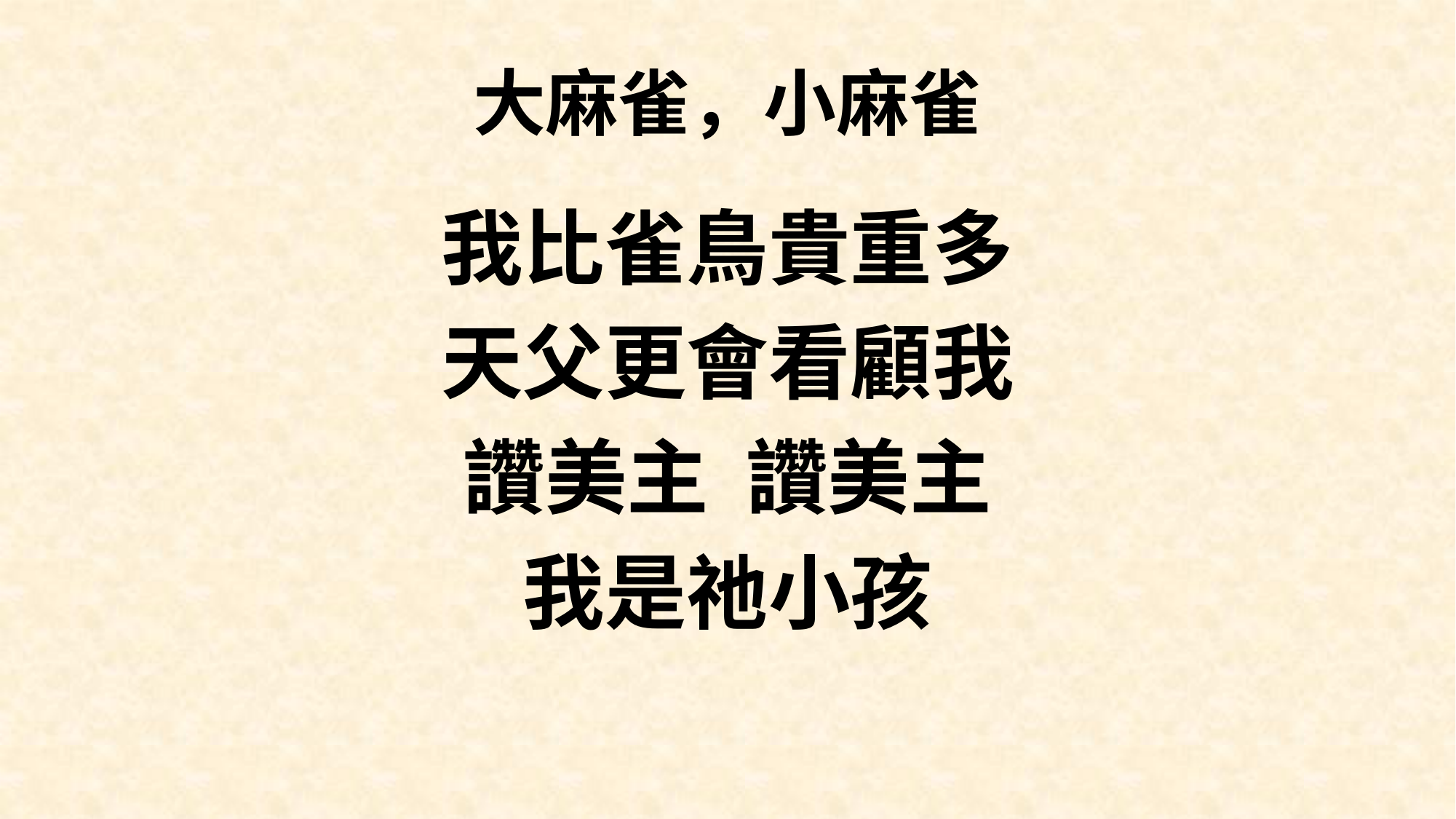

# 大麻雀，小麻雀
我比雀鳥貴重多
天父更會看顧我
讚美主  讚美主
我是祂小孩